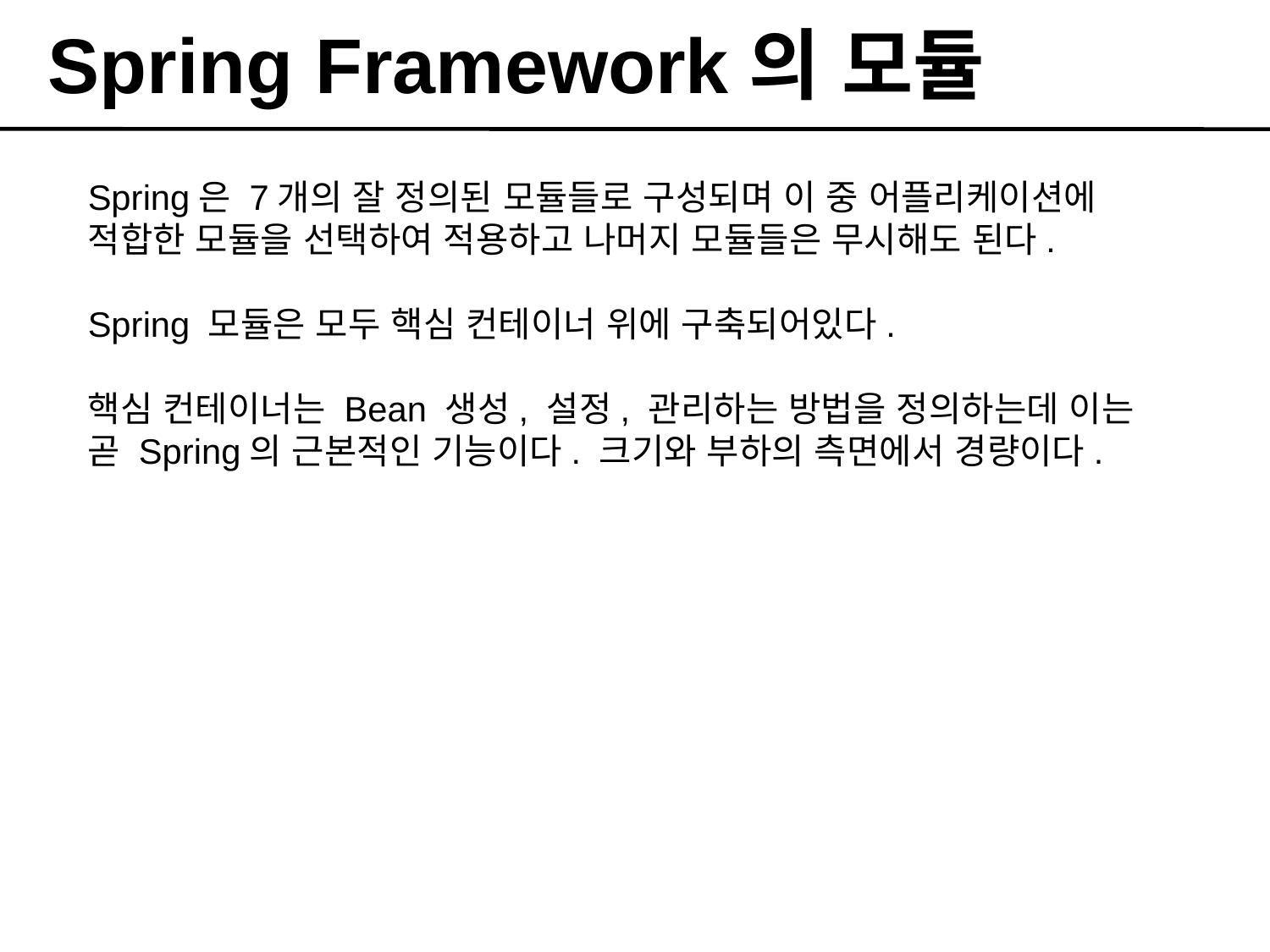

Spring Framework의 모듈
Spring은 7개의 잘 정의된 모듈들로 구성되며 이 중 어플리케이션에
적합한 모듈을 선택하여 적용하고 나머지 모듈들은 무시해도 된다.

Spring 모듈은 모두 핵심 컨테이너 위에 구축되어있다.

핵심 컨테이너는 Bean 생성, 설정, 관리하는 방법을 정의하는데 이는
곧 Spring의 근본적인 기능이다. 크기와 부하의 측면에서 경량이다.